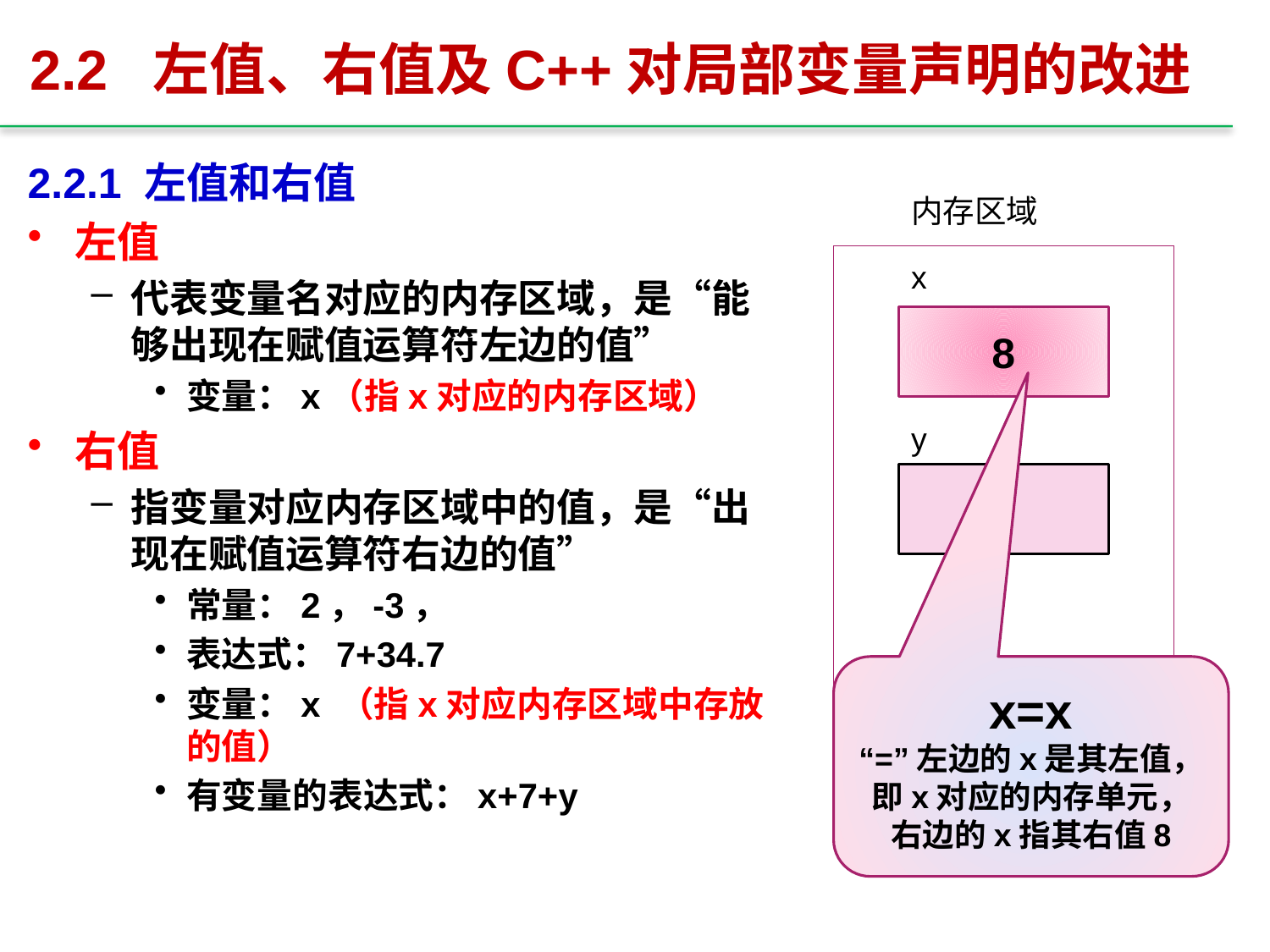

# 2.2  左值、右值及C++对局部变量声明的改进
2.2.1 左值和右值
左值
代表变量名对应的内存区域，是“能够出现在赋值运算符左边的值”
变量：x（指x对应的内存区域）
右值
指变量对应内存区域中的值，是“出现在赋值运算符右边的值”
常量：2，-3，
表达式：7+34.7
变量：x （指x对应内存区域中存放的值）
有变量的表达式：x+7+y

内存区域

x
8
y
9
x=x
“=”左边的x是其左值，即x对应的内存单元，右边的x指其右值8